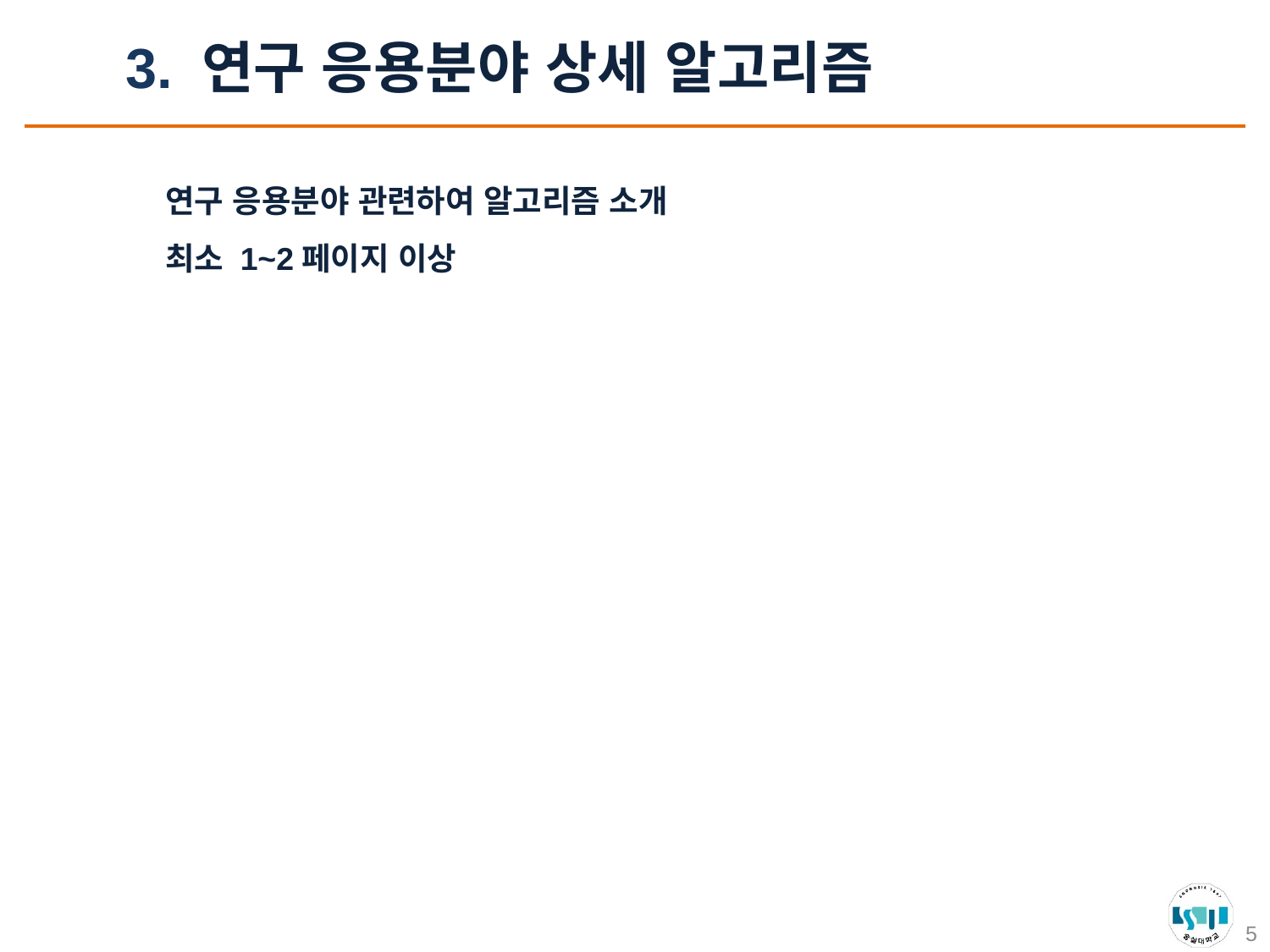

3. 연구 응용분야 상세 알고리즘
연구 응용분야 관련하여 알고리즘 소개
최소 1~2페이지 이상
5